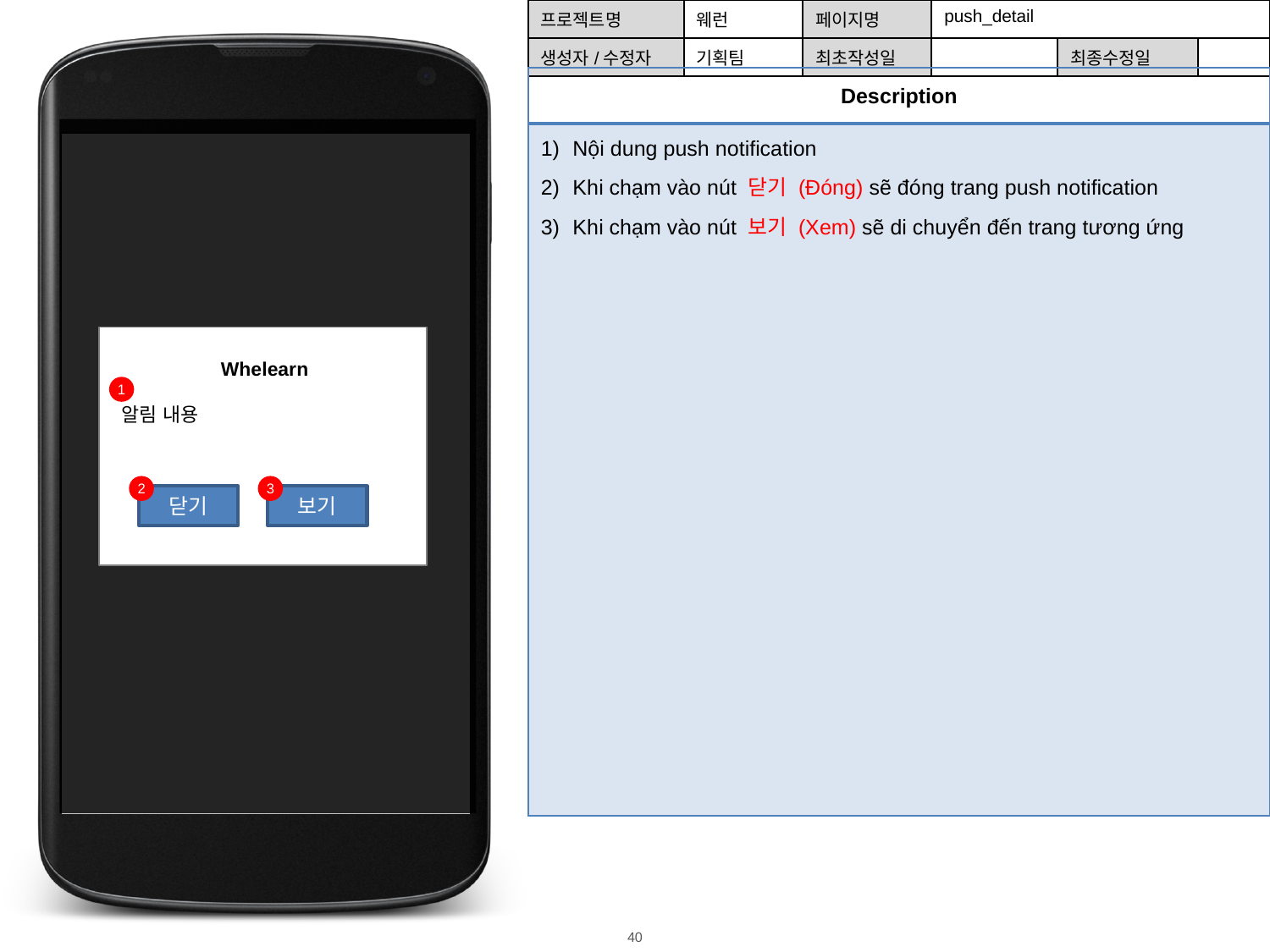

| 프로젝트명 | 웨런 | 페이지명 | push\_detail |  |  |
| --- | --- | --- | --- | --- | --- |
| 생성자/수정자 | 기획팀 | 최초작성일 |  | 최종수정일 |  |
| Description |
| --- |
| Nội dung push notification Khi chạm vào nút 닫기 (Đóng) sẽ đóng trang push notification Khi chạm vào nút 보기 (Xem) sẽ di chuyển đến trang tương ứng |

Whelearn
1
알림 내용

2

3

닫기

보기